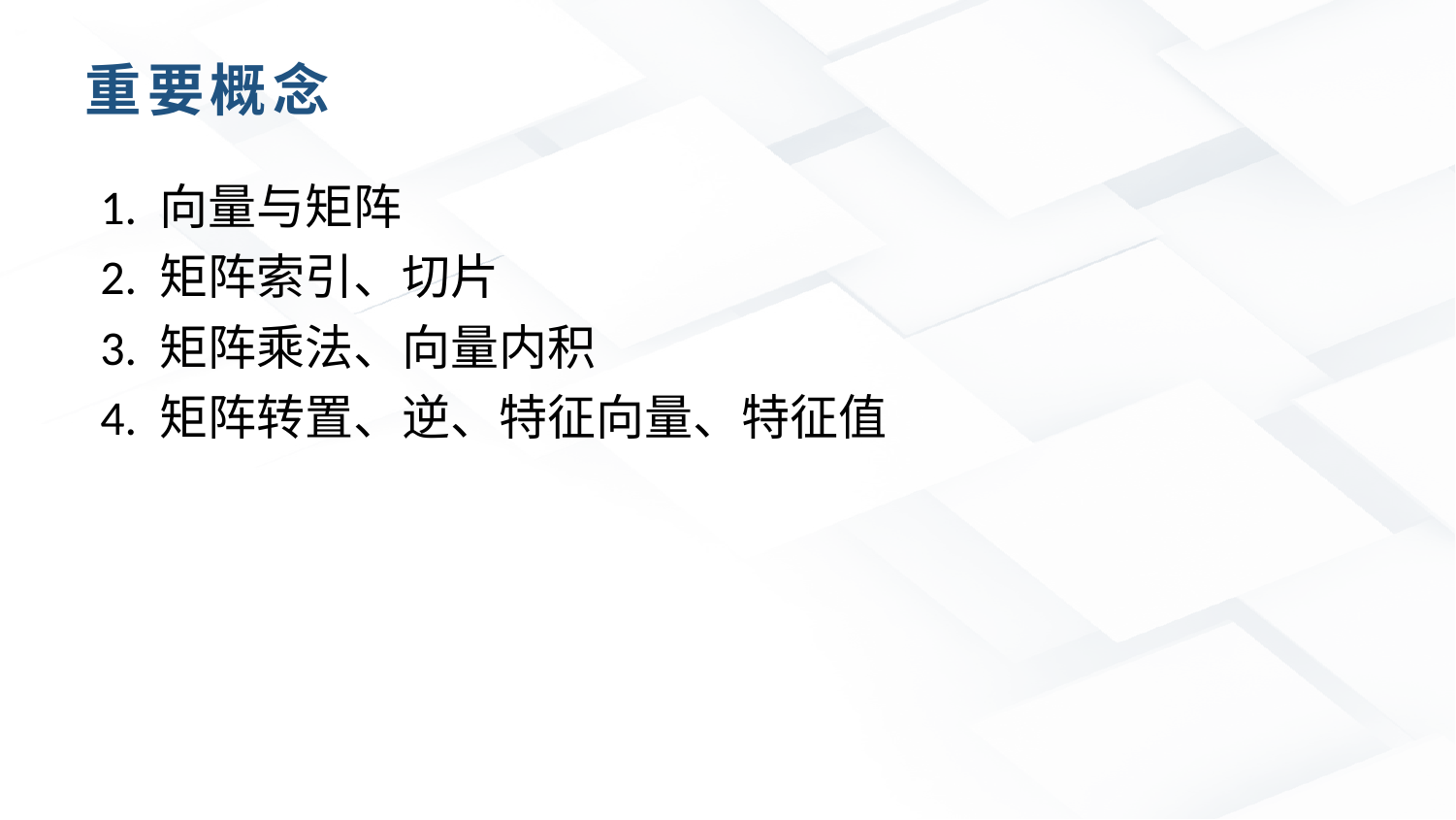

重要概念
1. 向量与矩阵
2. 矩阵索引、切片
3. 矩阵乘法、向量内积
4. 矩阵转置、逆、特征向量、特征值